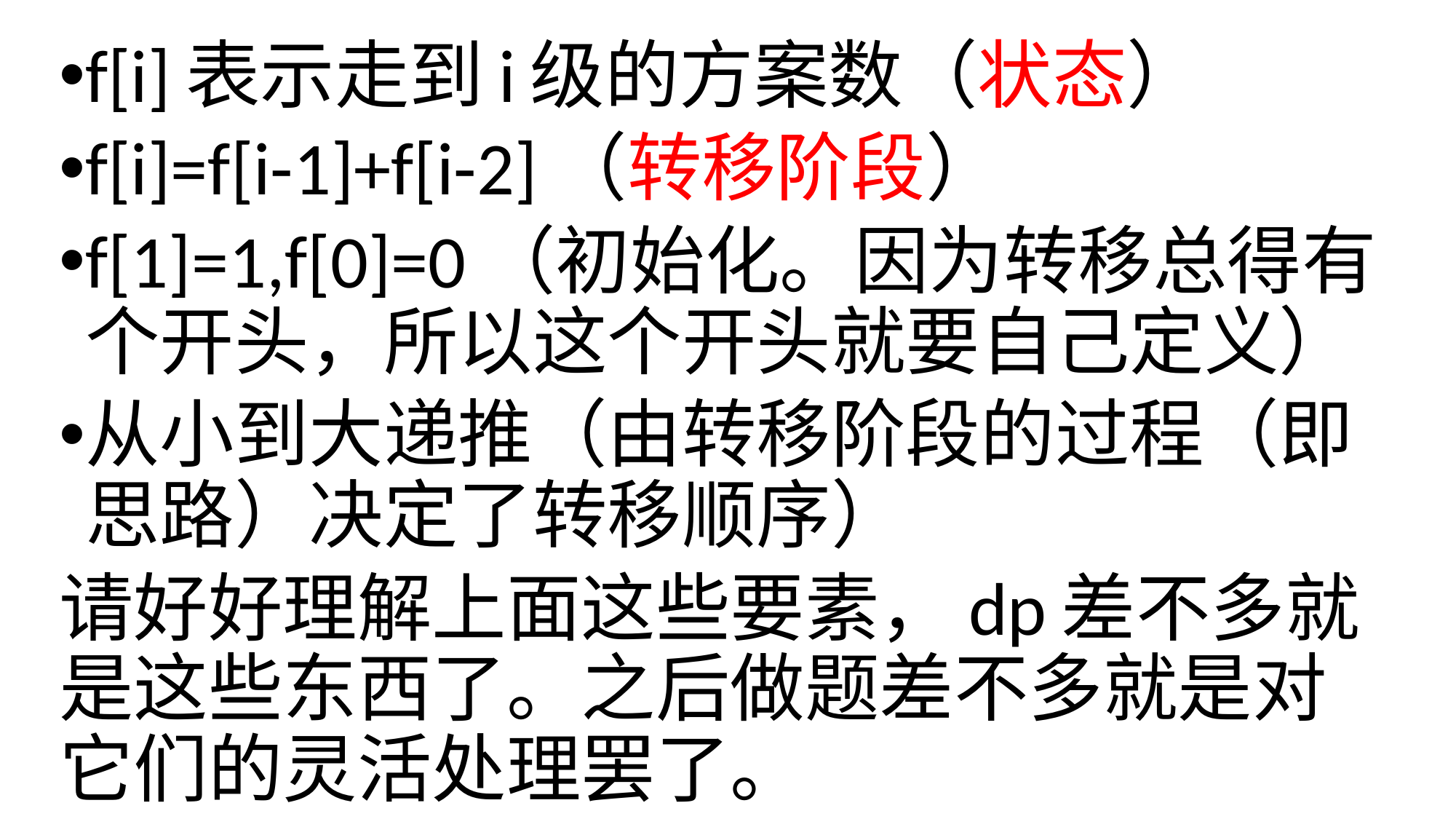

f[i]表示走到i级的方案数（状态）
f[i]=f[i-1]+f[i-2]（转移阶段）
f[1]=1,f[0]=0（初始化。因为转移总得有个开头，所以这个开头就要自己定义）
从小到大递推（由转移阶段的过程（即思路）决定了转移顺序）
请好好理解上面这些要素，dp差不多就是这些东西了。之后做题差不多就是对它们的灵活处理罢了。